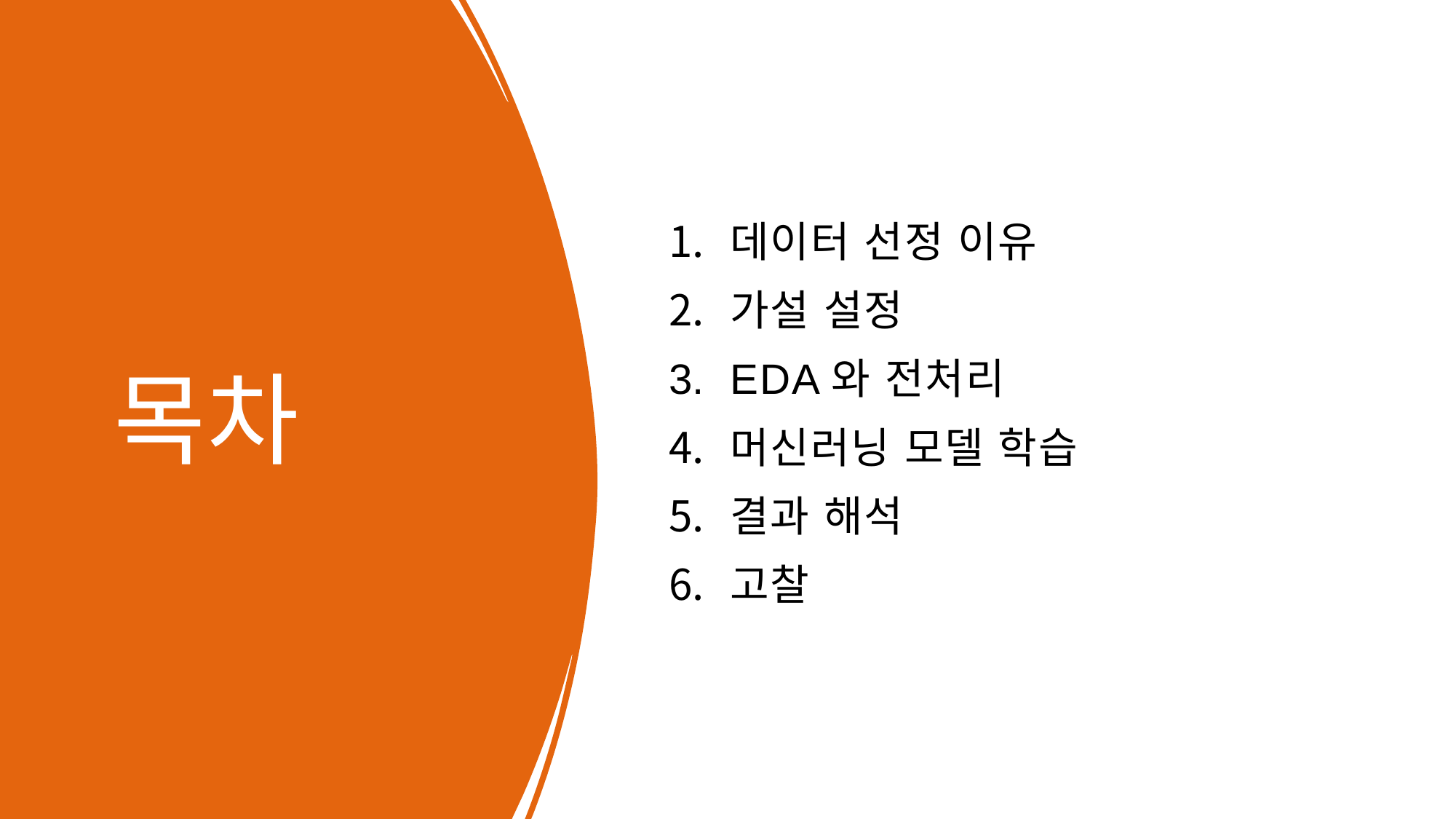

# 목차
데이터 선정 이유
가설 설정
EDA와 전처리
머신러닝 모델 학습
결과 해석
고찰